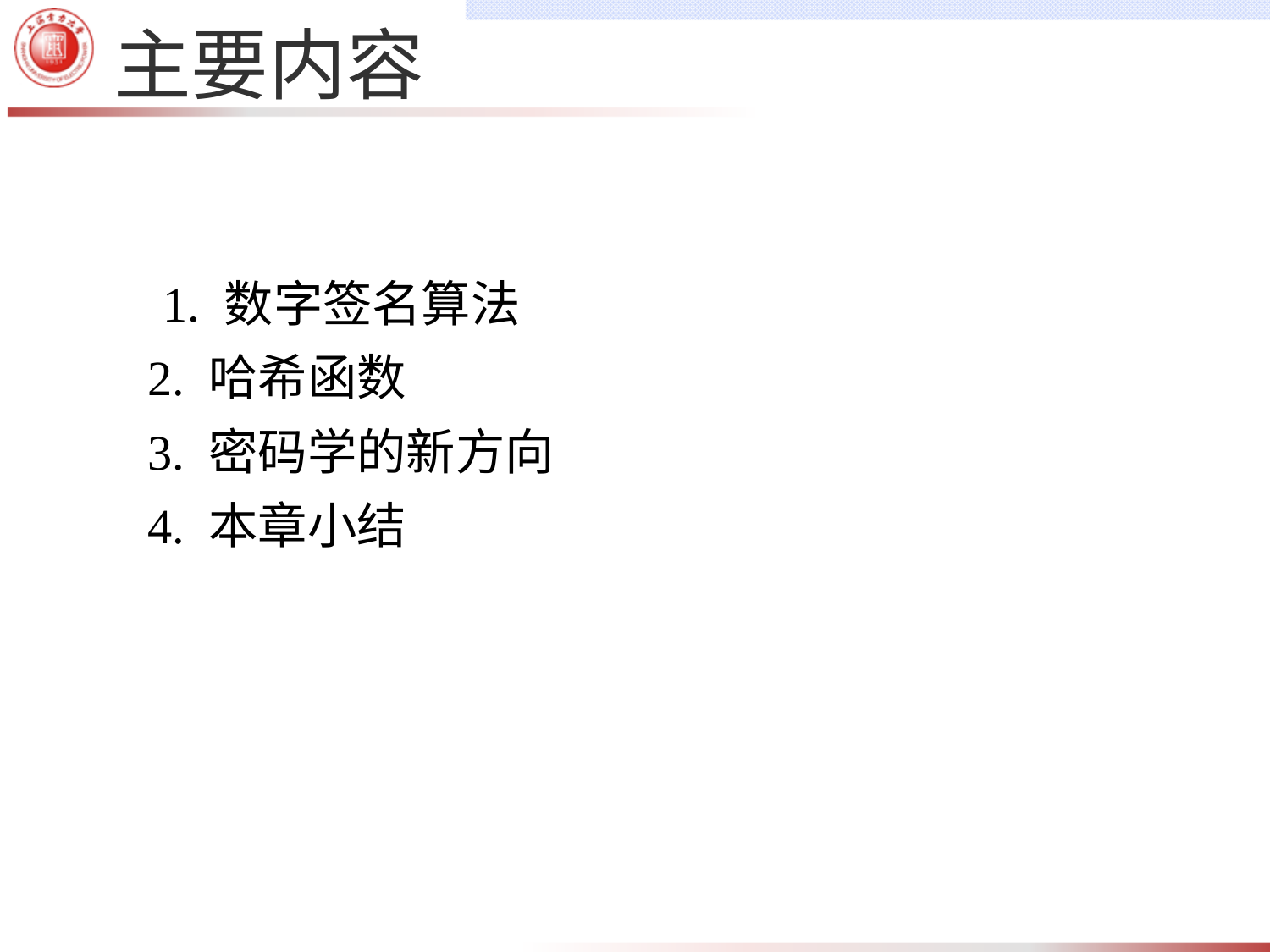

主要内容

   1. 数字签名算法
      2. 哈希函数
      3. 密码学的新方向
      4. 本章小结